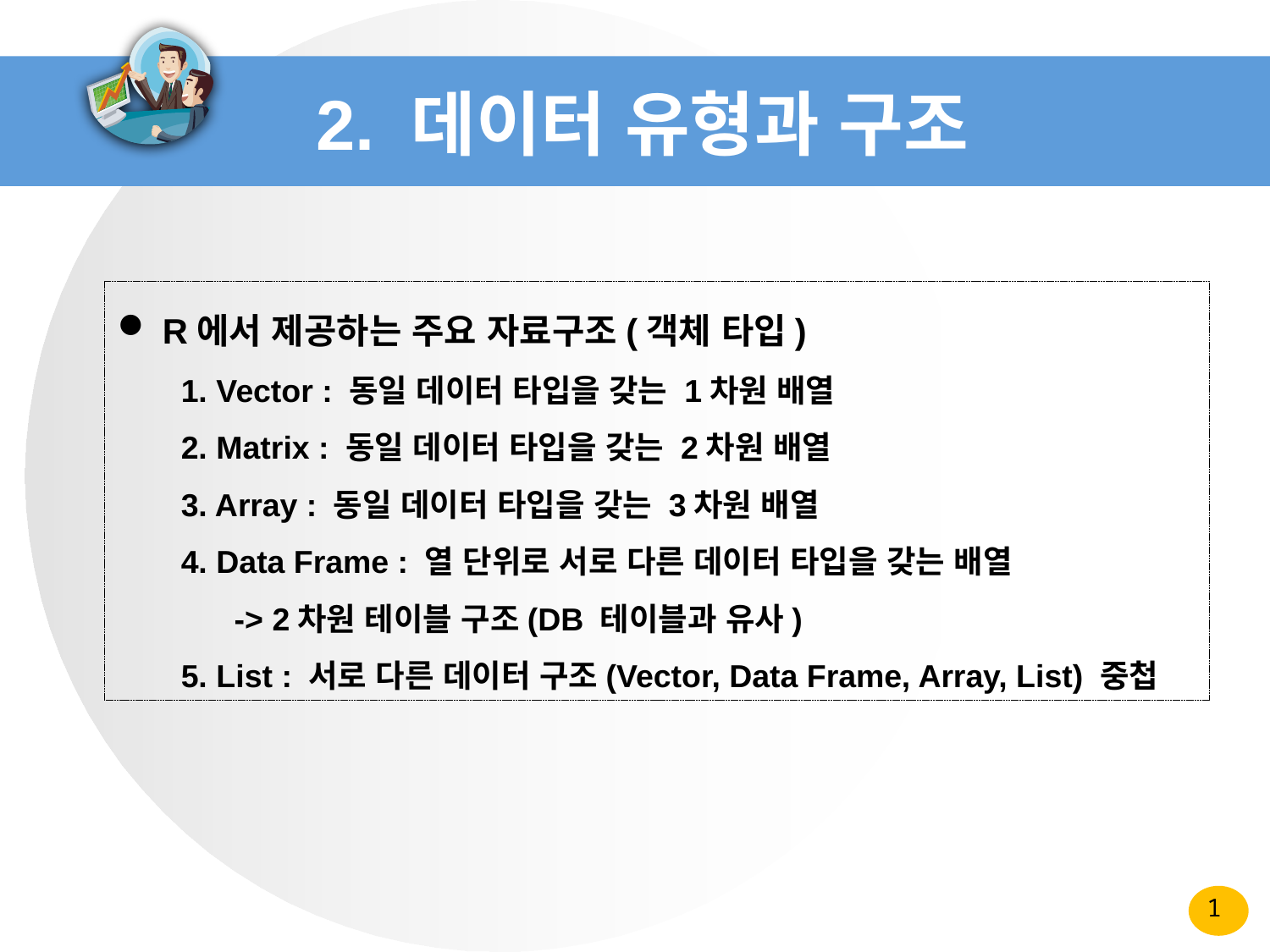

# 2. 데이터 유형과 구조
 R에서 제공하는 주요 자료구조(객체 타입)
1. Vector : 동일 데이터 타입을 갖는 1차원 배열
2. Matrix : 동일 데이터 타입을 갖는 2차원 배열
3. Array : 동일 데이터 타입을 갖는 3차원 배열
4. Data Frame : 열 단위로 서로 다른 데이터 타입을 갖는 배열
      -> 2차원 테이블 구조(DB 테이블과 유사)
5. List : 서로 다른 데이터 구조(Vector, Data Frame, Array, List) 중첩
1